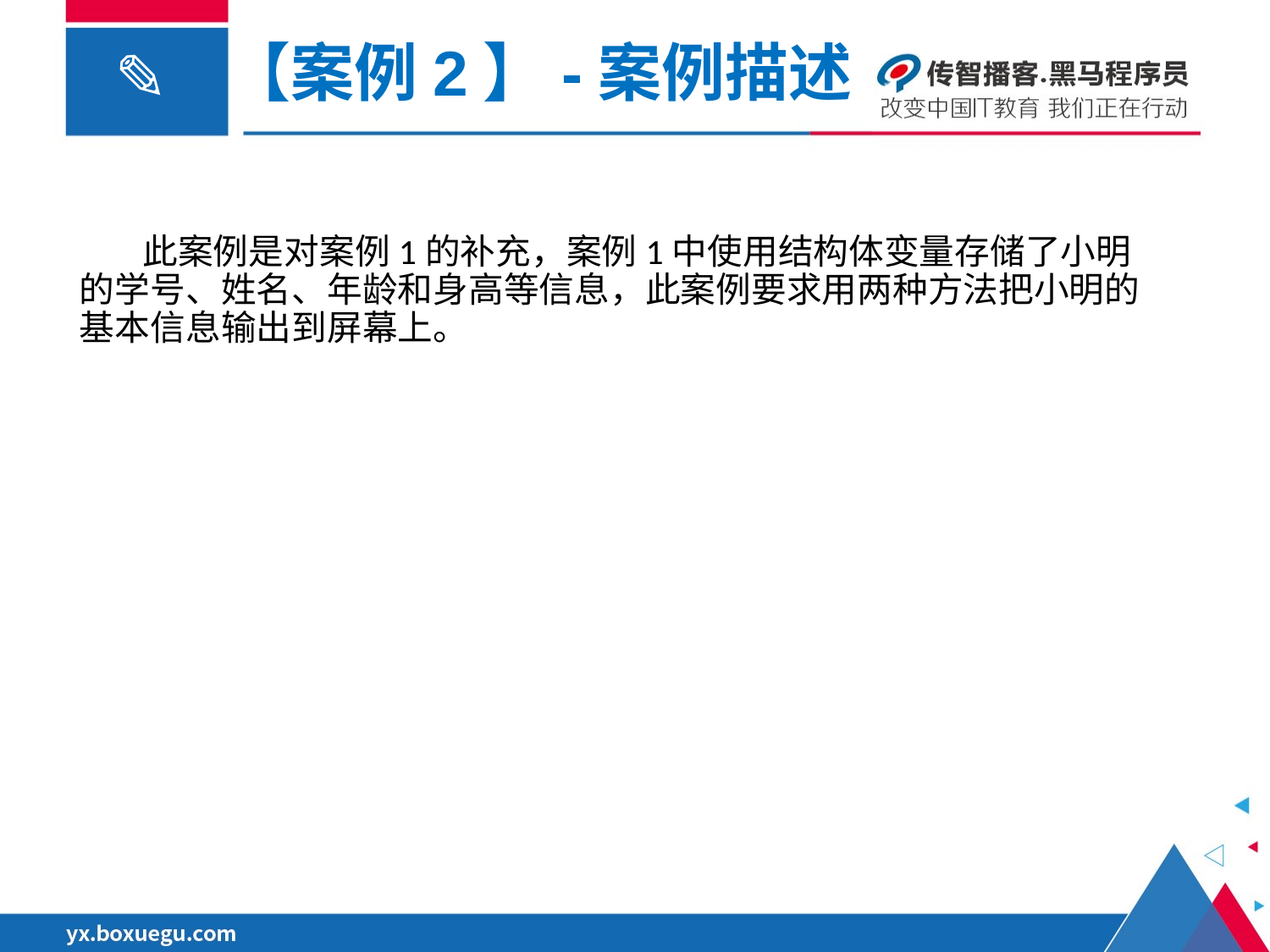

【案例2】-案例描述
       此案例是对案例1的补充，案例1中使用结构体变量存储了小明的学号、姓名、年龄和身高等信息，此案例要求用两种方法把小明的基本信息输出到屏幕上。